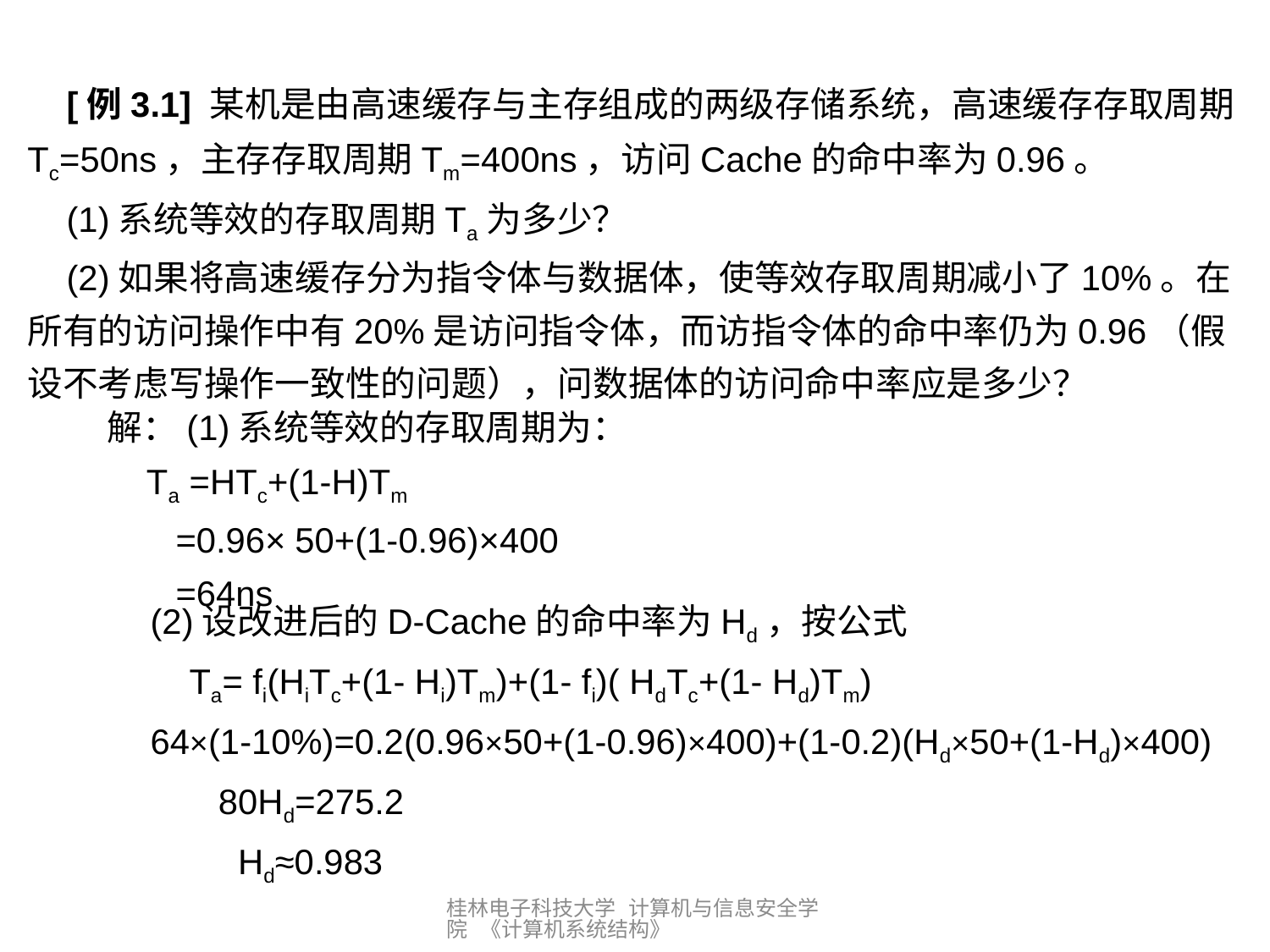

[例3.1] 某机是由高速缓存与主存组成的两级存储系统，高速缓存存取周期Tc=50ns，主存存取周期Tm=400ns，访问Cache的命中率为0.96。
    (1)系统等效的存取周期Ta为多少？
    (2)如果将高速缓存分为指令体与数据体，使等效存取周期减小了10%。在所有的访问操作中有20%是访问指令体，而访指令体的命中率仍为0.96（假设不考虑写操作一致性的问题），问数据体的访问命中率应是多少？
解：(1)系统等效的存取周期为：
    Ta =HTc+(1-H)Tm
       =0.96× 50+(1-0.96)×400
       =64ns
(2)设改进后的D-Cache的命中率为Hd，按公式
    Ta= fi(HiTc+(1- Hi)Tm)+(1- fi)( HdTc+(1- Hd)Tm)
64×(1-10%)=0.2(0.96×50+(1-0.96)×400)+(1-0.2)(Hd×50+(1-Hd)×400)
       80Hd=275.2
         Hd≈0.983

桂林电子科技大学  计算机与信息安全学院  《计算机系统结构》
16